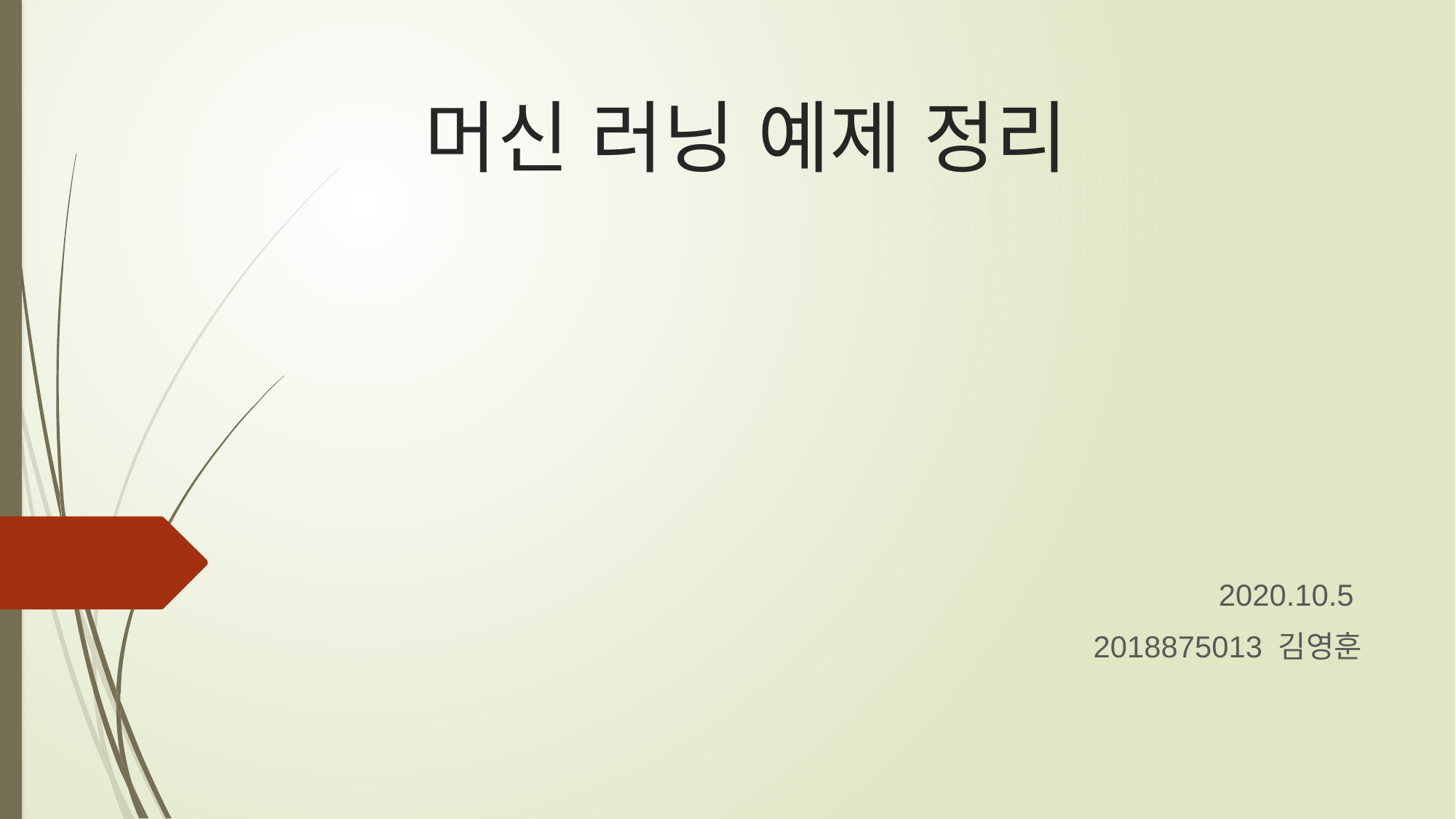

# 머신 러닝 예제 정리
2020.10.5
2018875013 김영훈